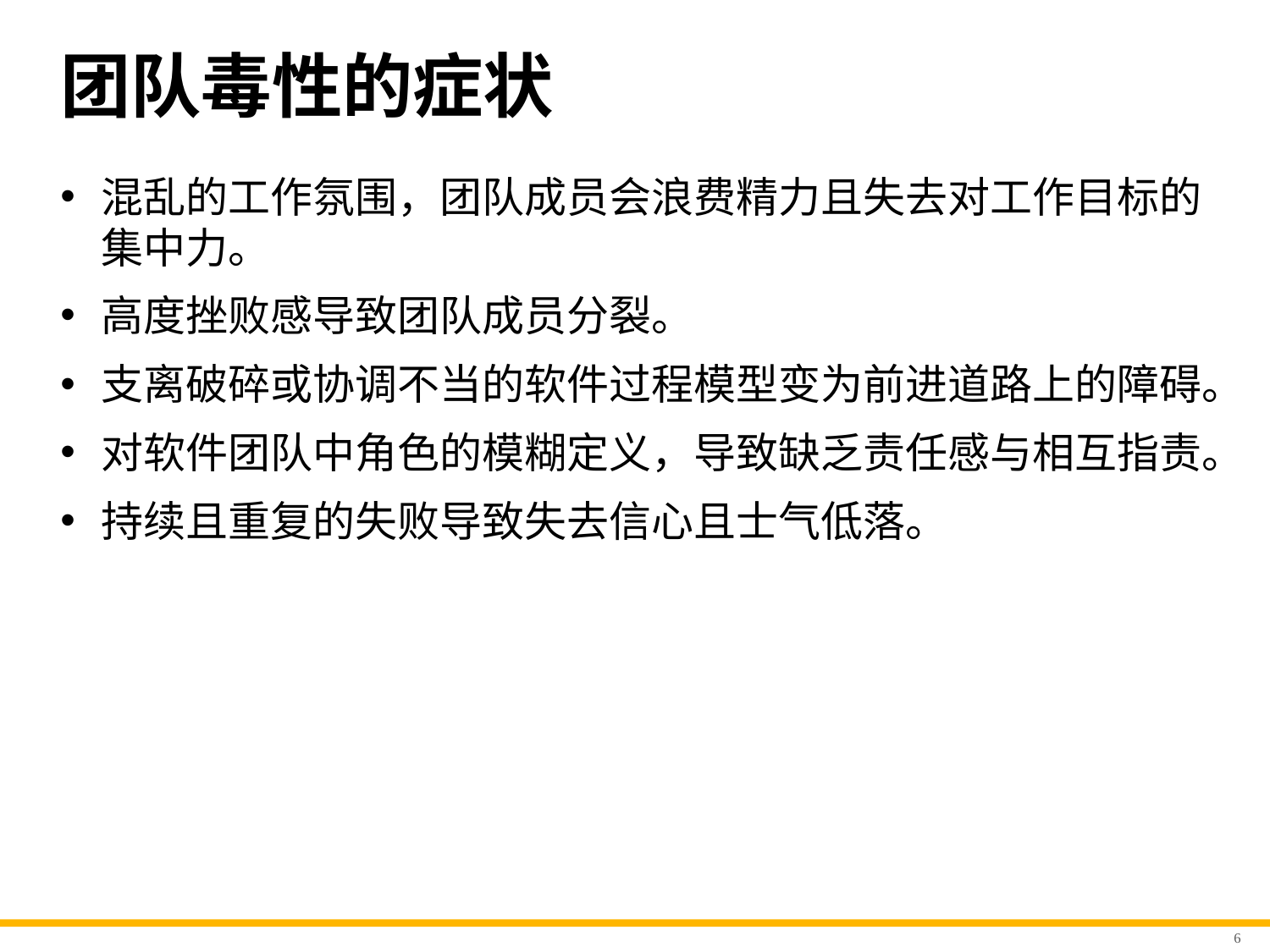

# 团队毒性的症状
混乱的工作氛围，团队成员会浪费精力且失去对工作目标的集中力。
高度挫败感导致团队成员分裂。
支离破碎或协调不当的软件过程模型变为前进道路上的障碍。
对软件团队中角色的模糊定义，导致缺乏责任感与相互指责。
持续且重复的失败导致失去信心且士气低落。
6